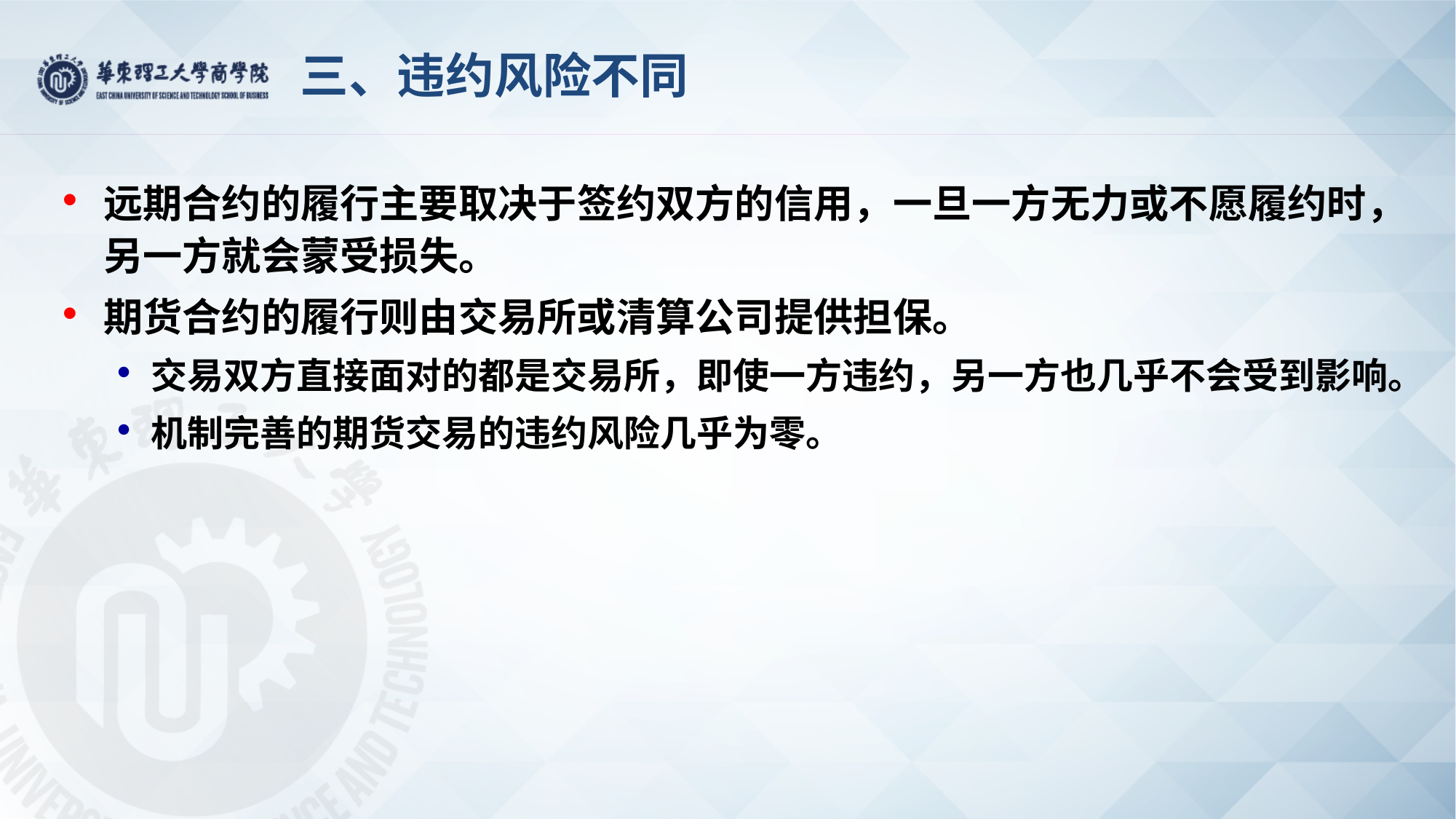

# 三、违约风险不同
远期合约的履行主要取决于签约双方的信用，一旦一方无力或不愿履约时，另一方就会蒙受损失。
期货合约的履行则由交易所或清算公司提供担保。
交易双方直接面对的都是交易所，即使一方违约，另一方也几乎不会受到影响。
机制完善的期货交易的违约风险几乎为零。